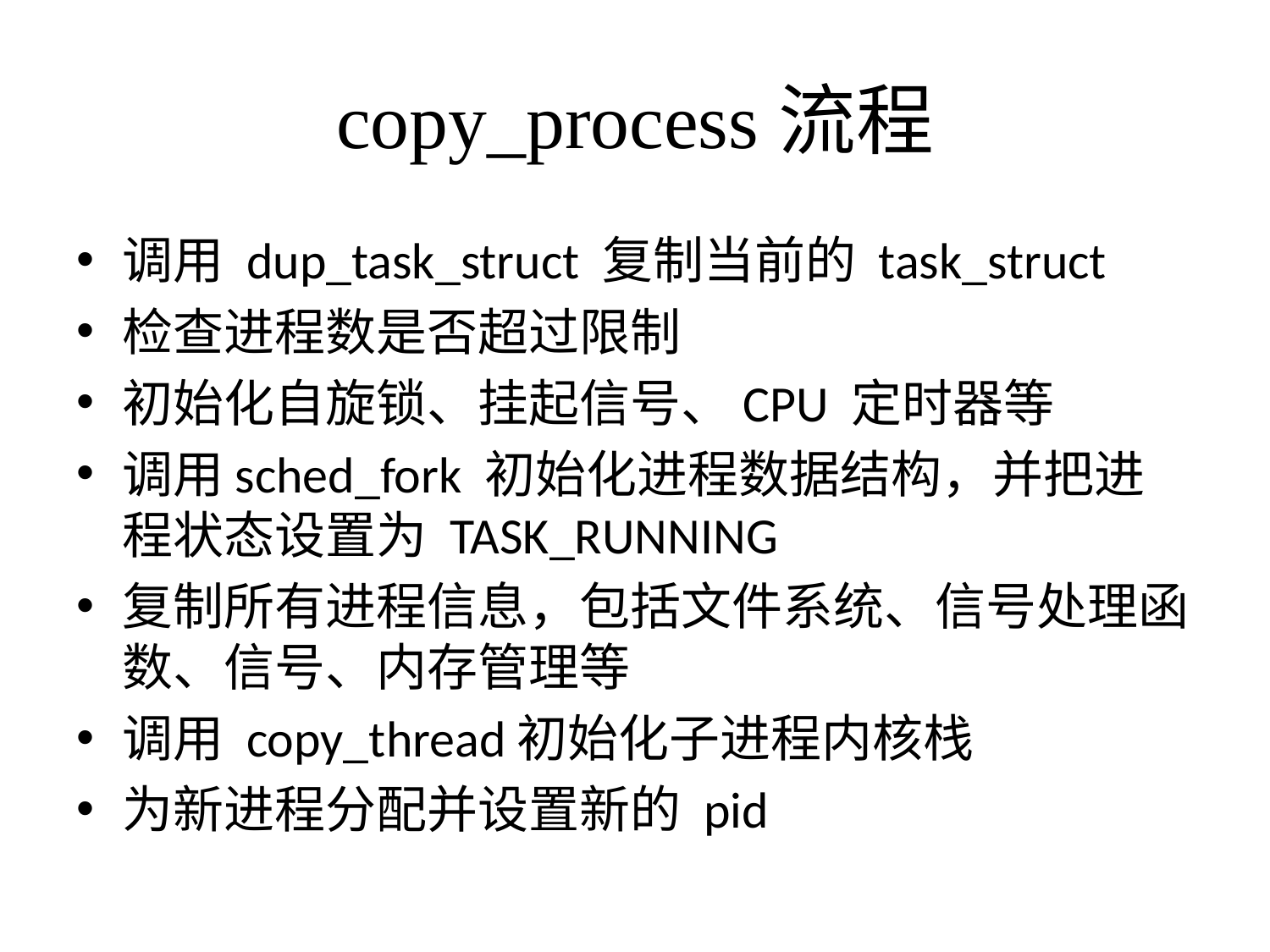

# copy_process流程
调用 dup_task_struct 复制当前的 task_struct
检查进程数是否超过限制
初始化自旋锁、挂起信号、CPU 定时器等
调用sched_fork 初始化进程数据结构，并把进程状态设置为 TASK_RUNNING
复制所有进程信息，包括文件系统、信号处理函数、信号、内存管理等
调用 copy_thread初始化子进程内核栈
为新进程分配并设置新的 pid